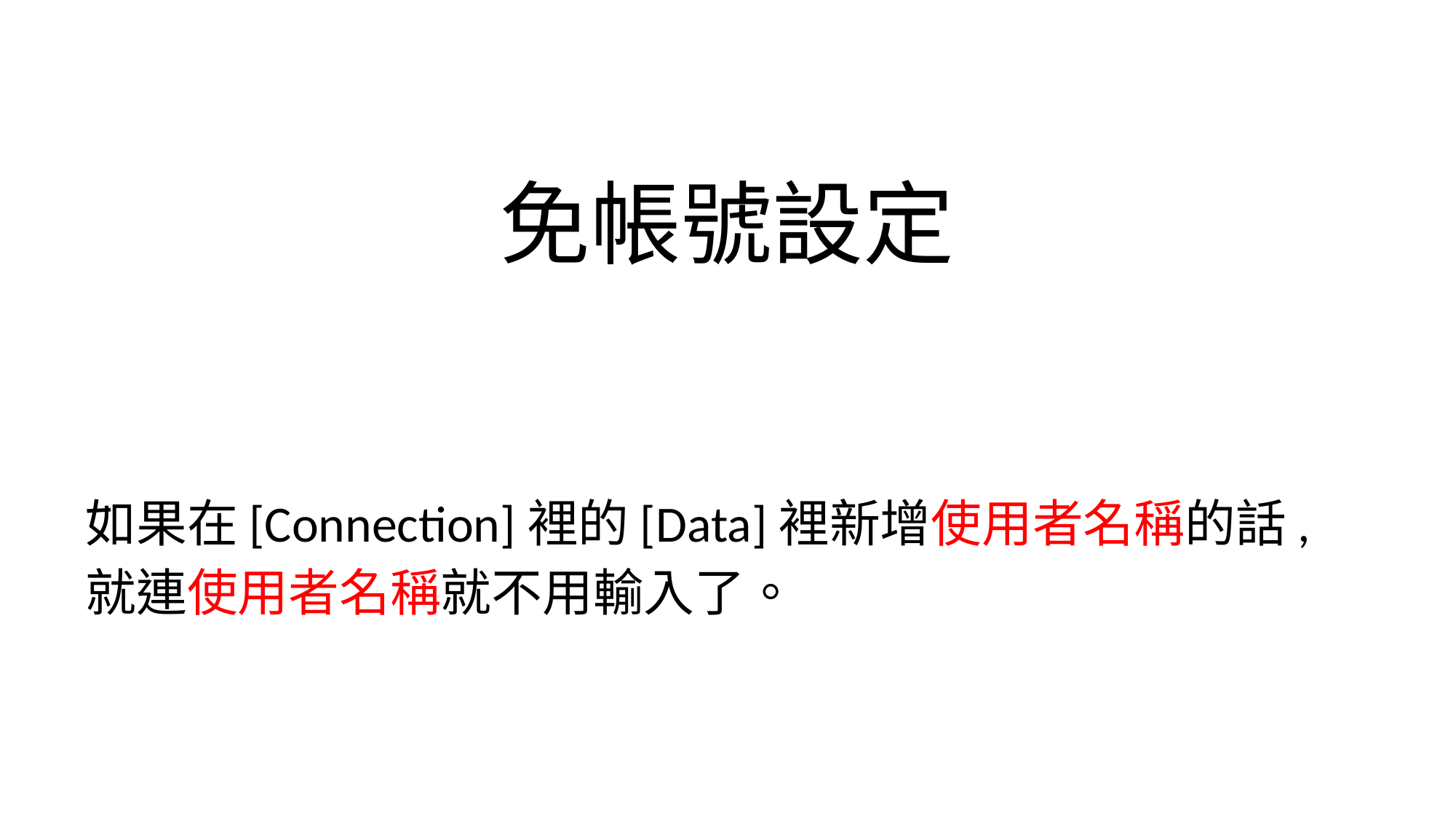

# 免帳號設定
如果在[Connection]裡的[Data]裡新增使用者名稱的話,
就連使用者名稱就不用輸入了。